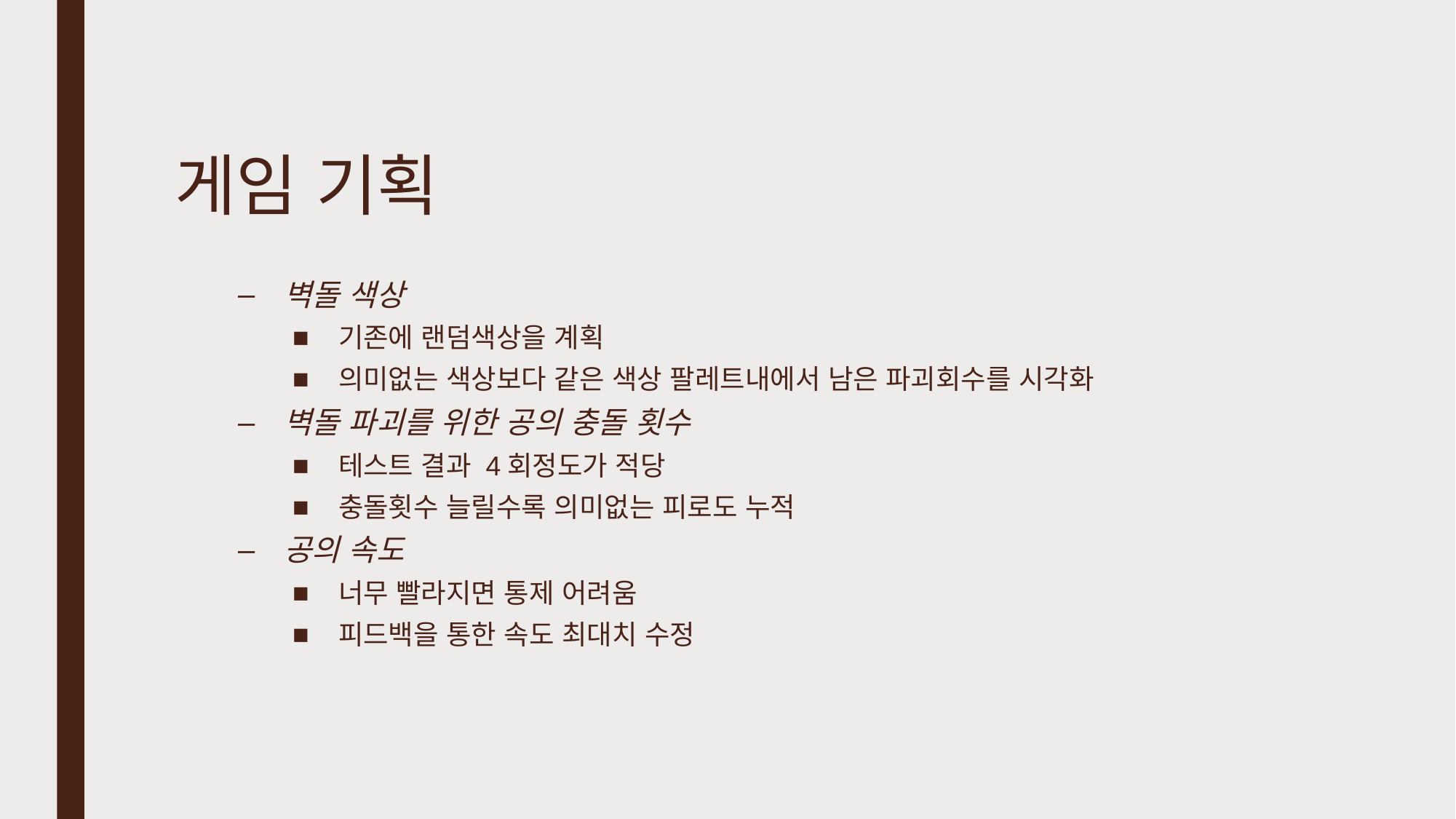

# 게임 기획
벽돌 색상
기존에 랜덤색상을 계획
의미없는 색상보다 같은 색상 팔레트내에서 남은 파괴회수를 시각화
벽돌 파괴를 위한 공의 충돌 횟수
테스트 결과 4회정도가 적당
충돌횟수 늘릴수록 의미없는 피로도 누적
공의 속도
너무 빨라지면 통제 어려움
피드백을 통한 속도 최대치 수정